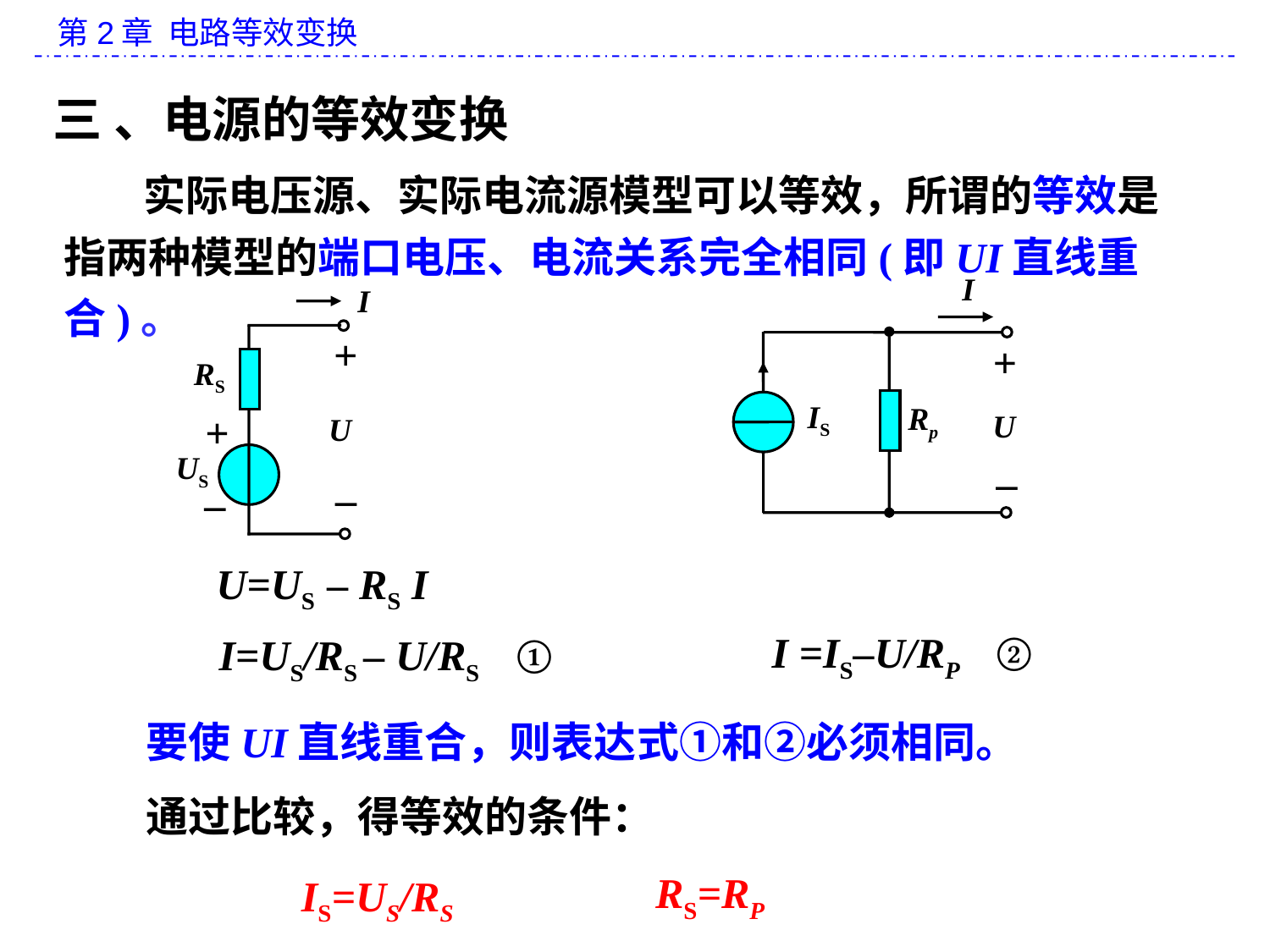

三 、电源的等效变换
实际电压源、实际电流源模型可以等效，所谓的等效是指两种模型的端口电压、电流关系完全相同(即UI直线重合)。
I

+

IS
Rp
U

_

I

+

RS

+
U
US

_
_

U=US  – RS I
I =IS–U/RP      ②
I=US/RS – U/RS      ①
 要使UI直线重合，则表达式①和②必须相同。
 通过比较，得等效的条件：
 RS=RP
 IS=US/RS